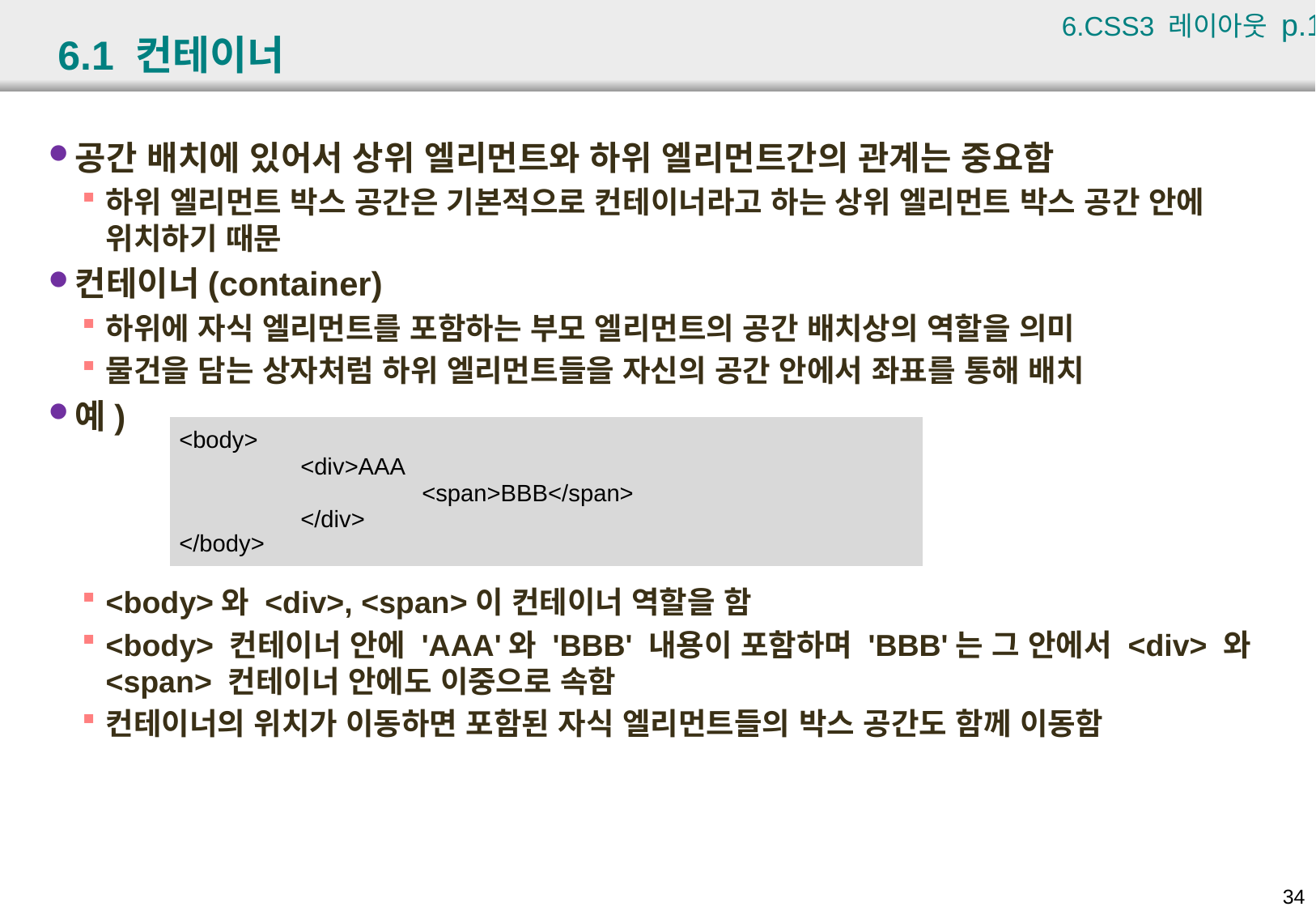

6.CSS3 레이아웃 p.118
# 6.1 컨테이너
공간 배치에 있어서 상위 엘리먼트와 하위 엘리먼트간의 관계는 중요함
하위 엘리먼트 박스 공간은 기본적으로 컨테이너라고 하는 상위 엘리먼트 박스 공간 안에 위치하기 때문
컨테이너(container)
하위에 자식 엘리먼트를 포함하는 부모 엘리먼트의 공간 배치상의 역할을 의미
물건을 담는 상자처럼 하위 엘리먼트들을 자신의 공간 안에서 좌표를 통해 배치
예)

<body>와 <div>, <span>이 컨테이너 역할을 함
<body> 컨테이너 안에 'AAA'와 'BBB' 내용이 포함하며 'BBB'는 그 안에서 <div> 와 <span> 컨테이너 안에도 이중으로 속함
컨테이너의 위치가 이동하면 포함된 자식 엘리먼트들의 박스 공간도 함께 이동함

| <body> <div>AAA <span>BBB</span> </div> </body> |
| --- |